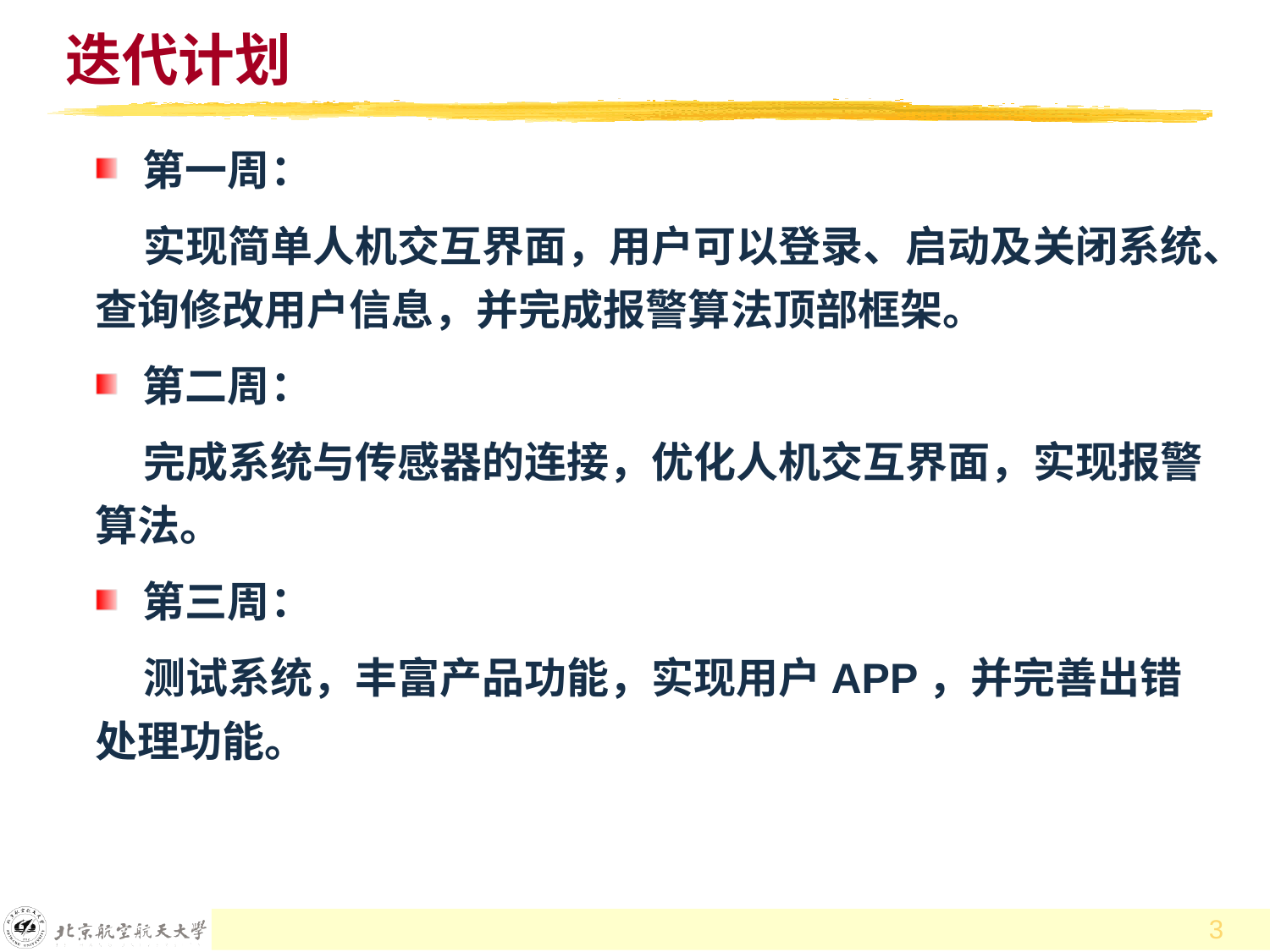

# 迭代计划
第一周：
    实现简单人机交互界面，用户可以登录、启动及关闭系统、查询修改用户信息，并完成报警算法顶部框架。
第二周：
    完成系统与传感器的连接，优化人机交互界面，实现报警算法。
第三周：
    测试系统，丰富产品功能，实现用户APP，并完善出错处理功能。